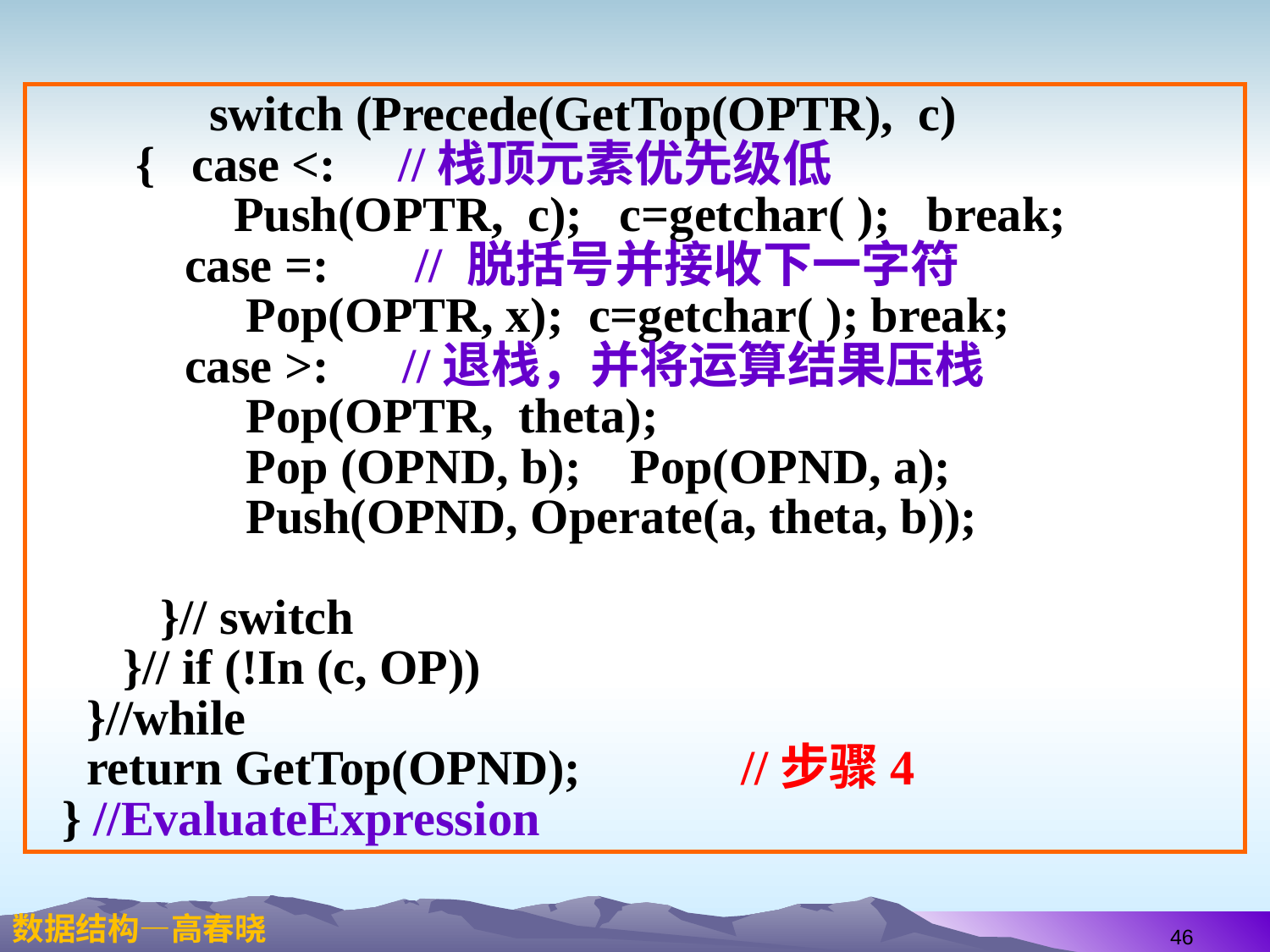

switch (Precede(GetTop(OPTR),  c)
        {   case <:     //栈顶元素优先级低
                Push(OPTR,  c);   c=getchar( );   break;
            case =:       // 脱括号并接收下一字符
                 Pop(OPTR, x);  c=getchar( ); break;
            case >:      //退栈，并将运算结果压栈
                 Pop(OPTR,  theta);
                 Pop (OPND, b);    Pop(OPND, a);
                 Push(OPND, Operate(a, theta, b));

          }// switch
       }// if (!In (c, OP))
    }//while
    return GetTop(OPND);             //步骤4
  } //EvaluateExpression
46